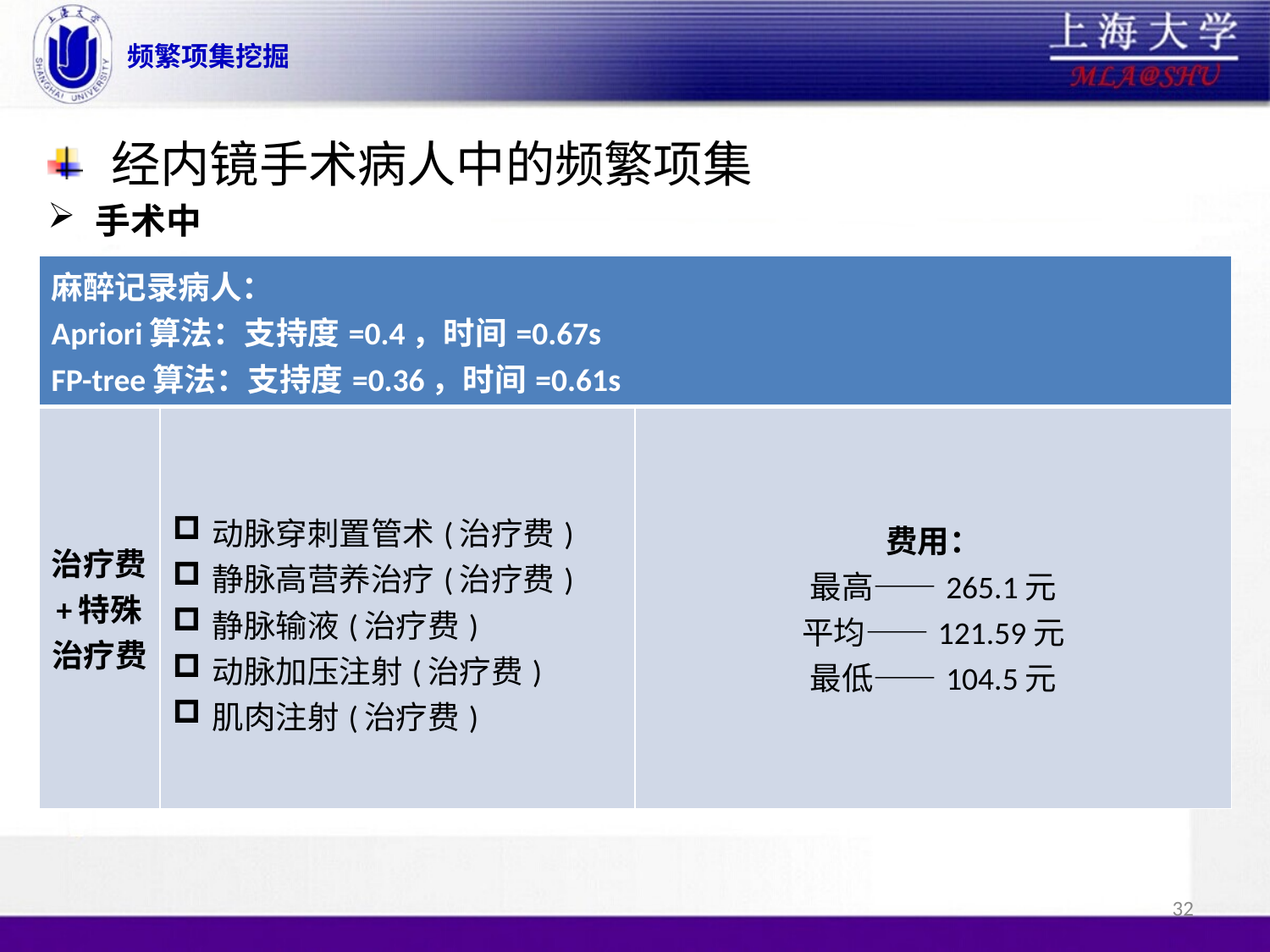

# 频繁项集挖掘
经内镜手术病人中的频繁项集
手术中
| 麻醉记录病人： Apriori算法：支持度=0.4，时间=0.67s FP-tree算法：支持度=0.36，时间=0.61s |  |  |
| --- | --- | --- |
| 治疗费+特殊治疗费 | 动脉穿刺置管术(治疗费) 静脉高营养治疗(治疗费) 静脉输液(治疗费) 动脉加压注射(治疗费) 肌肉注射(治疗费) | 费用： 最高——265.1元 平均——121.59元 最低——104.5元 |
32